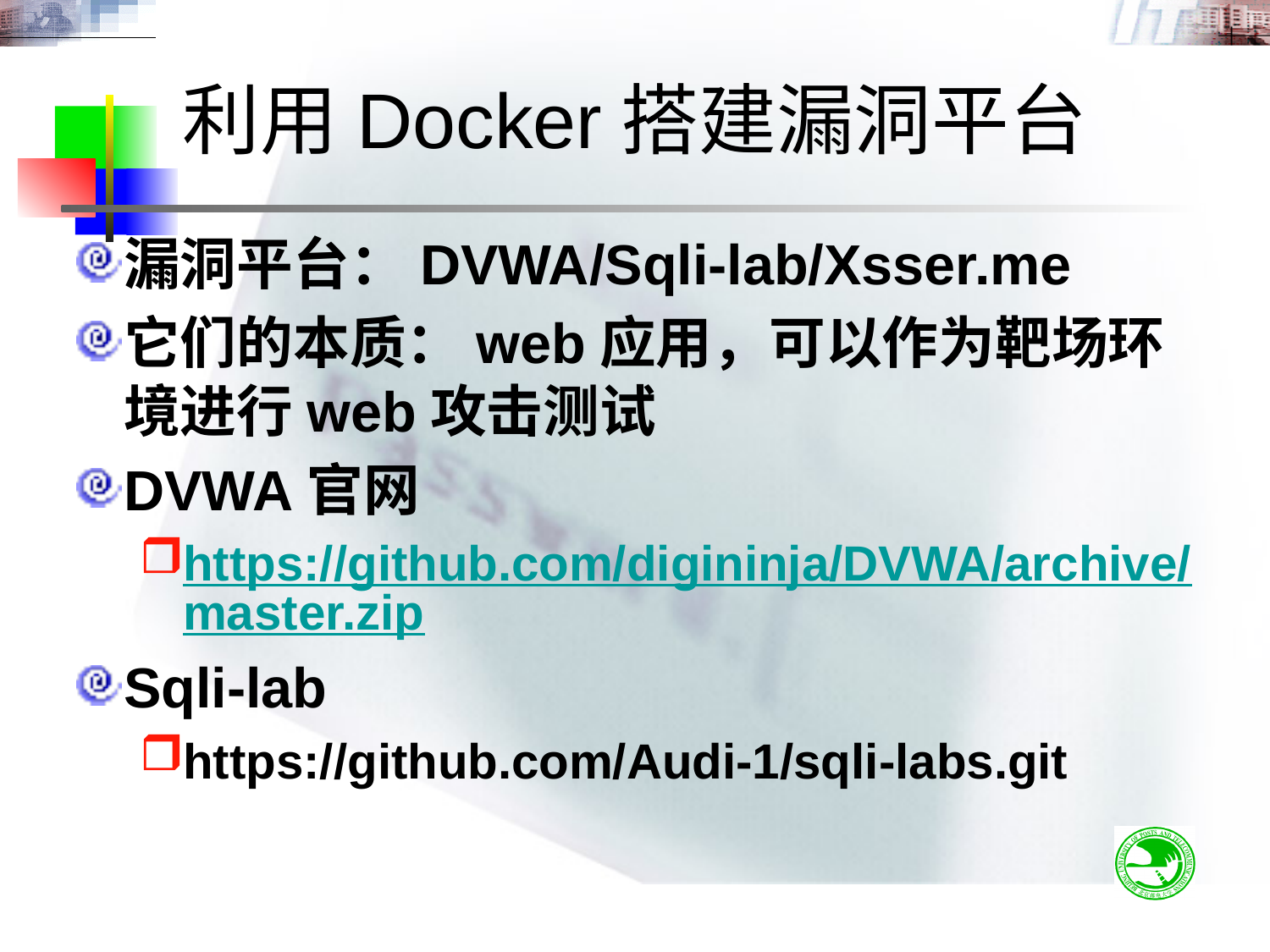

# 利用Docker搭建漏洞平台
漏洞平台：DVWA/Sqli-lab/Xsser.me
它们的本质：web应用，可以作为靶场环境进行web攻击测试
DVWA官网
https://github.com/digininja/DVWA/archive/master.zip
Sqli-lab
https://github.com/Audi-1/sqli-labs.git